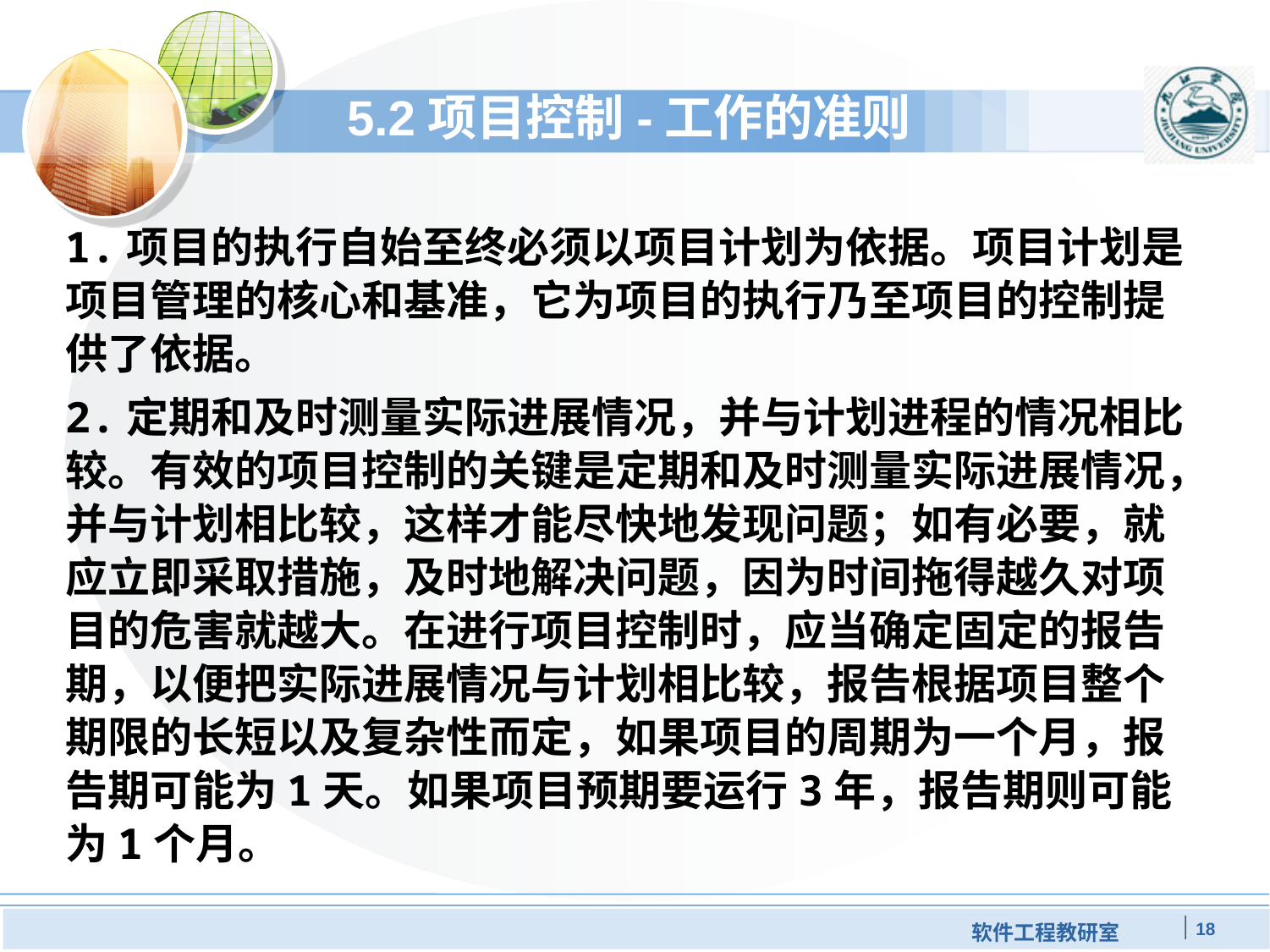

# 5.2项目控制-工作的准则
1.项目的执行自始至终必须以项目计划为依据。项目计划是项目管理的核心和基准，它为项目的执行乃至项目的控制提供了依据。
2.定期和及时测量实际进展情况，并与计划进程的情况相比较。有效的项目控制的关键是定期和及时测量实际进展情况，并与计划相比较，这样才能尽快地发现问题；如有必要，就应立即采取措施，及时地解决问题，因为时间拖得越久对项目的危害就越大。在进行项目控制时，应当确定固定的报告期，以便把实际进展情况与计划相比较，报告根据项目整个期限的长短以及复杂性而定，如果项目的周期为一个月，报告期可能为1天。如果项目预期要运行3年，报告期则可能为1个月。